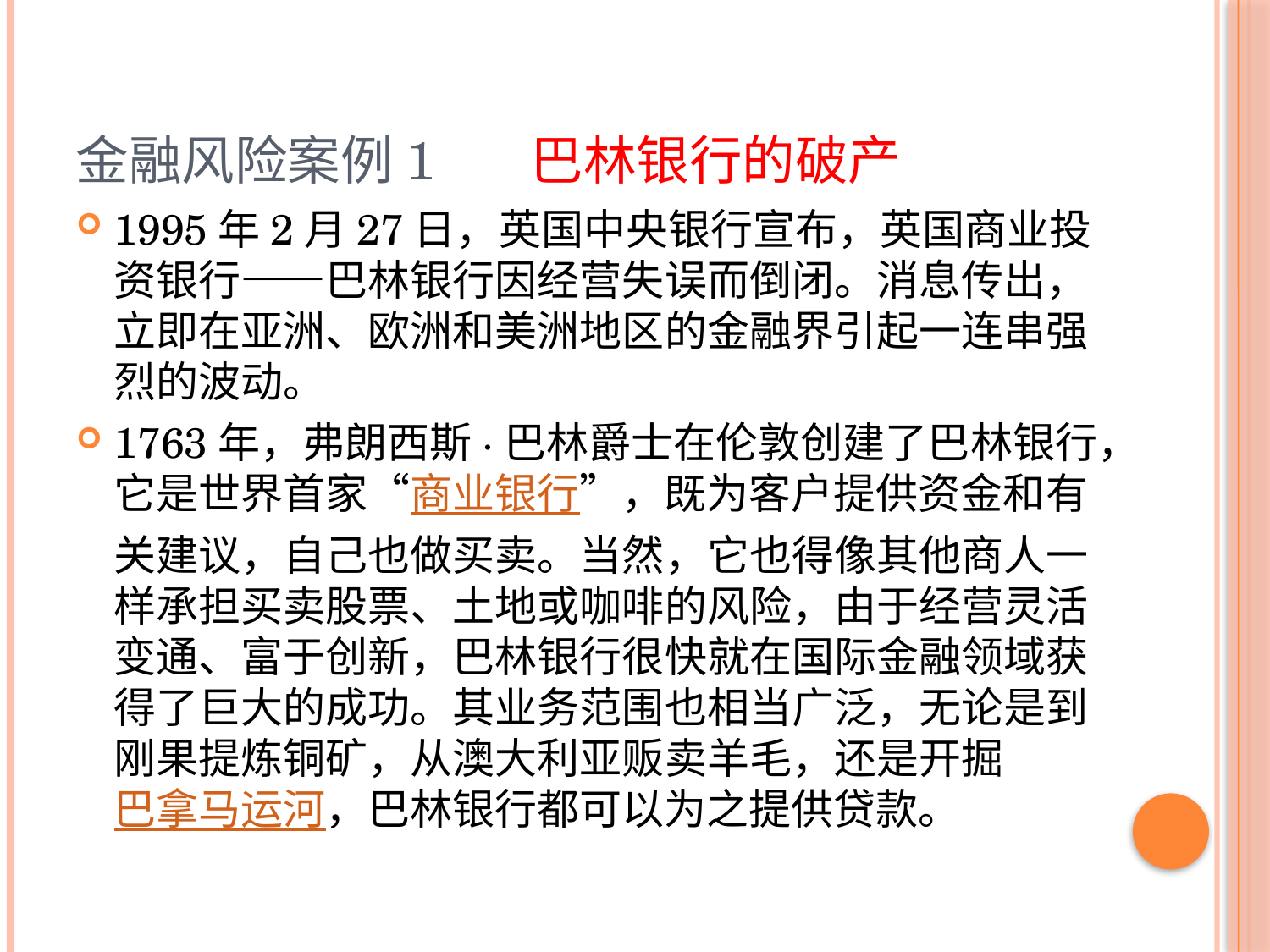

# 金融风险案例1  　巴林银行的破产
1995年2月27日，英国中央银行宣布，英国商业投资银行——巴林银行因经营失误而倒闭。消息传出，立即在亚洲、欧洲和美洲地区的金融界引起一连串强烈的波动。
1763年，弗朗西斯·巴林爵士在伦敦创建了巴林银行，它是世界首家“商业银行”，既为客户提供资金和有关建议，自己也做买卖。当然，它也得像其他商人一样承担买卖股票、土地或咖啡的风险，由于经营灵活变通、富于创新，巴林银行很快就在国际金融领域获得了巨大的成功。其业务范围也相当广泛，无论是到刚果提炼铜矿，从澳大利亚贩卖羊毛，还是开掘巴拿马运河，巴林银行都可以为之提供贷款。